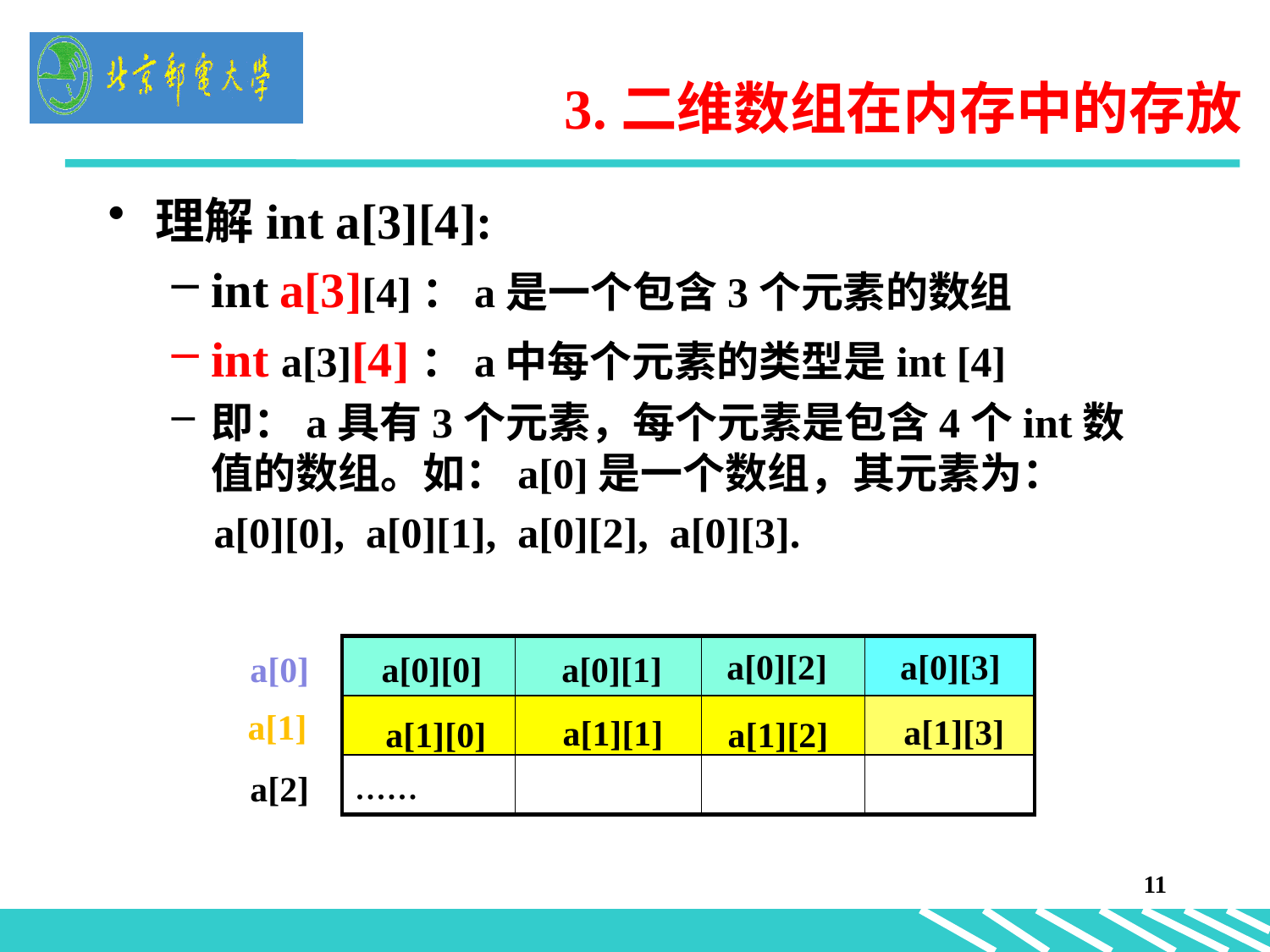

# 3.二维数组在内存中的存放
理解int a[3][4]:
int a[3][4]：a是一个包含3个元素的数组
int a[3][4]：a中每个元素的类型是int [4]
即：a具有3个元素，每个元素是包含4个int数值的数组。如：a[0]是一个数组，其元素为：
    a[0][0],  a[0][1],  a[0][2],  a[0][3].

|  |  |  |  |
| --- | --- | --- | --- |
|  |  |  |  |
| ...... |  |  |  |
a[0][3]
a[0][2]
a[0][0]
a[0][1]
a[0]
a[1]
a[1][3]
a[1][1]
a[1][2]
a[1][0]
a[2]
11